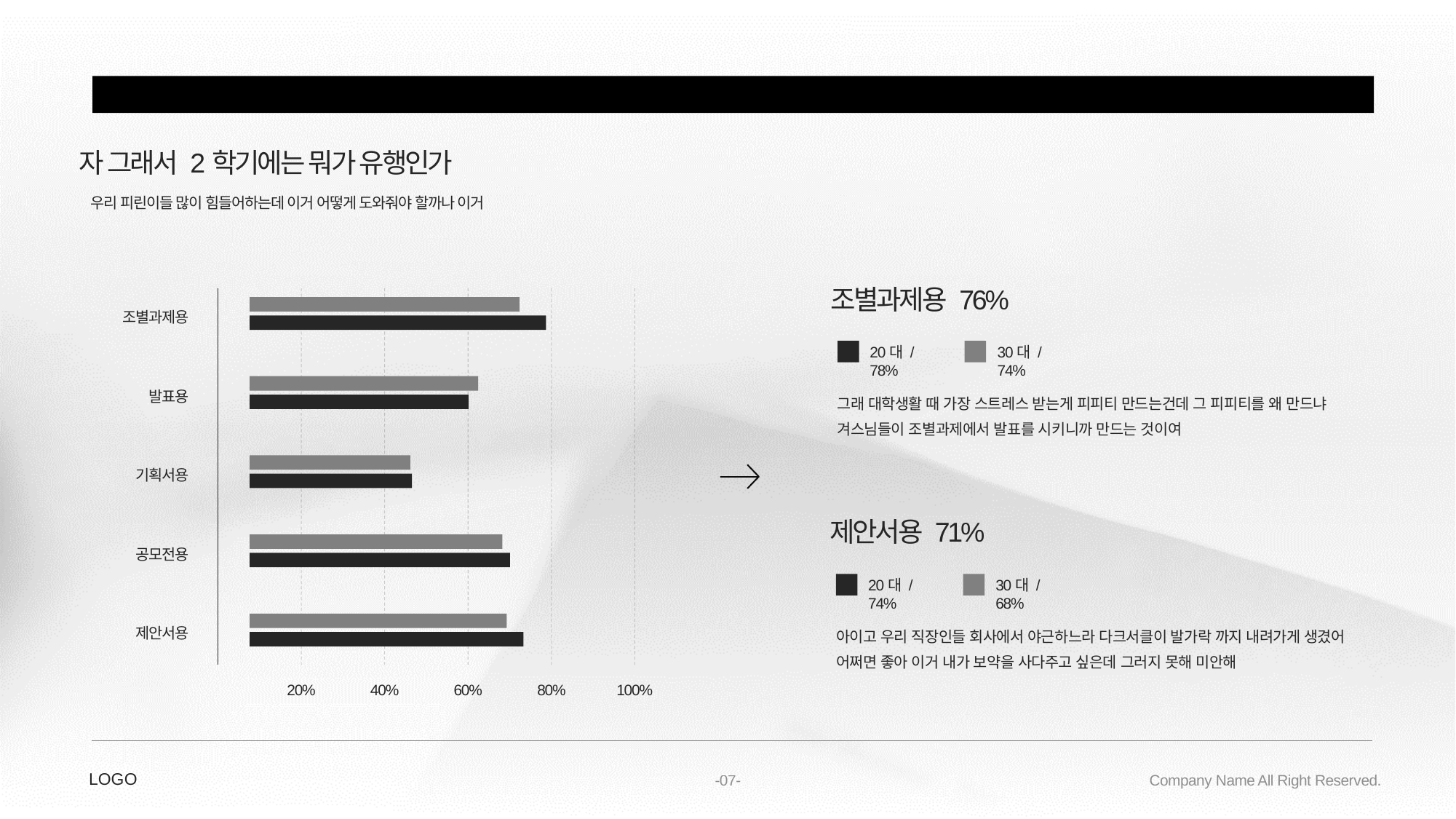

사업 아이템 제시
ANALYSIS
CONCEPT
IDEATION
PRODUCT
PROMOTION
자 그래서 2학기에는 뭐가 유행인가
우리 피린이들 많이 힘들어하는데 이거 어떻게 도와줘야 할까나 이거
조별과제용 76%

조별과제용
20대 / 78%
30대 / 74%

발표용
그래 대학생활 때 가장 스트레스 받는게 피피티 만드는건데 그 피피티를 왜 만드냐
겨스님들이 조별과제에서 발표를 시키니까 만드는 것이여
기획서용
제안서용 71%
공모전용
20대 / 74%
30대 / 68%

아이고 우리 직장인들 회사에서 야근하느라 다크서클이 발가락 까지 내려가게 생겼어
어쩌면 좋아 이거 내가 보약을 사다주고 싶은데 그러지 못해 미안해
제안서용
20%
40%
60%
80%
100%
LOGO
-07-
Company Name All Right Reserved.